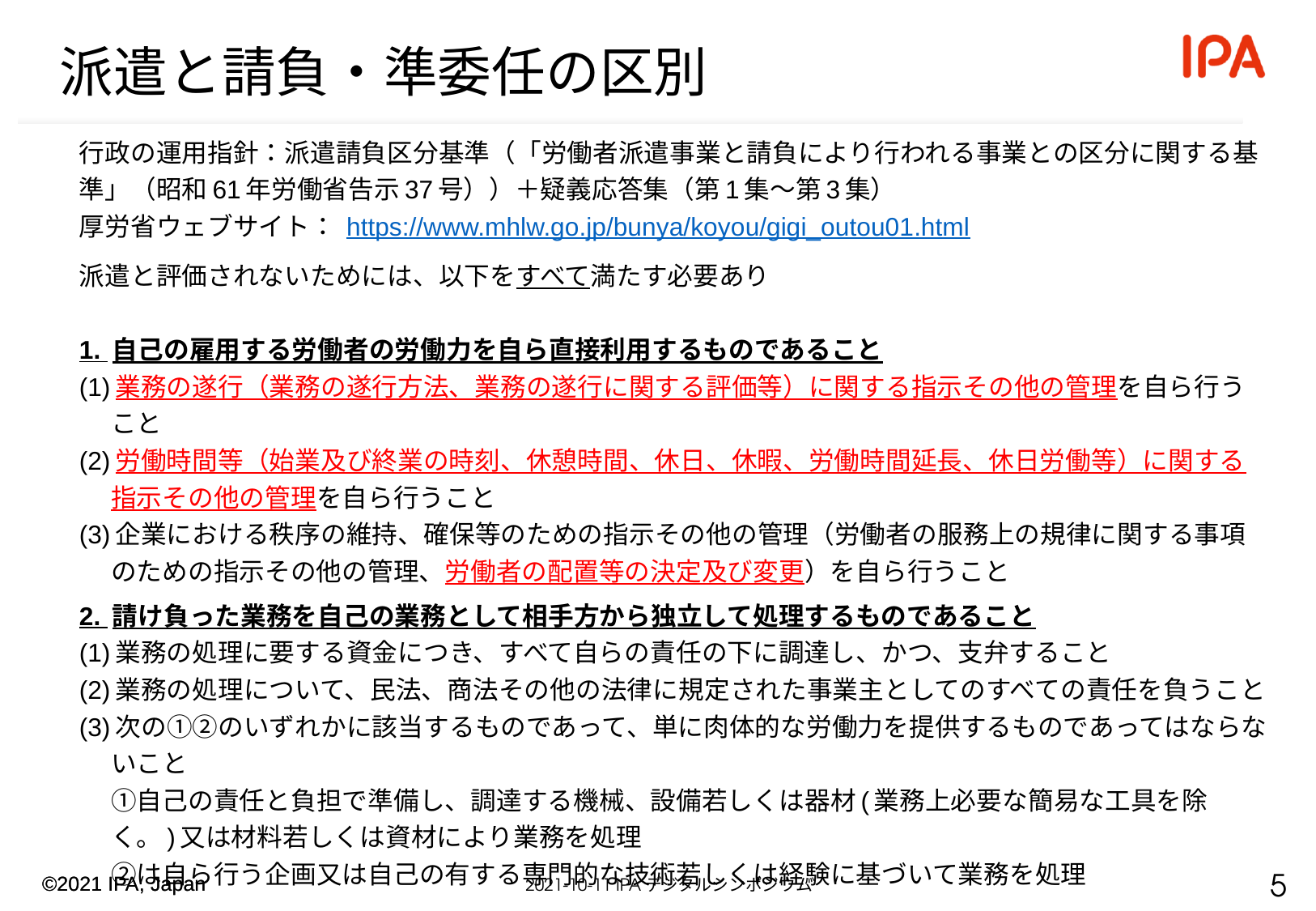

# 派遣と請負・準委任の区別
行政の運用指針：派遣請負区分基準（「労働者派遣事業と請負により行われる事業との区分に関する基準」（昭和61年労働省告示37号））＋疑義応答集（第1集～第3集）
厚労省ウェブサイト： https://www.mhlw.go.jp/bunya/koyou/gigi_outou01.html
派遣と評価されないためには、以下をすべて満たす必要あり

1. 自己の雇用する労働者の労働力を自ら直接利用するものであること
(1)業務の遂行（業務の遂行方法、業務の遂行に関する評価等）に関する指示その他の管理を自ら行うこと
(2)労働時間等（始業及び終業の時刻、休憩時間、休日、休暇、労働時間延長、休日労働等）に関する指示その他の管理を自ら行うこと
(3)企業における秩序の維持、確保等のための指示その他の管理（労働者の服務上の規律に関する事項のための指示その他の管理、労働者の配置等の決定及び変更）を自ら行うこと
2. 請け負った業務を自己の業務として相手方から独立して処理するものであること
(1)業務の処理に要する資金につき、すべて自らの責任の下に調達し、かつ、支弁すること
(2)業務の処理について、民法、商法その他の法律に規定された事業主としてのすべての責任を負うこと
(3)次の①②のいずれかに該当するものであって、単に肉体的な労働力を提供するものであってはならないこと
①自己の責任と負担で準備し、調達する機械、設備若しくは器材(業務上必要な簡易な工具を除く。)又は材料若しくは資材により業務を処理
②は自ら行う企画又は自己の有する専門的な技術若しくは経験に基づいて業務を処理
5